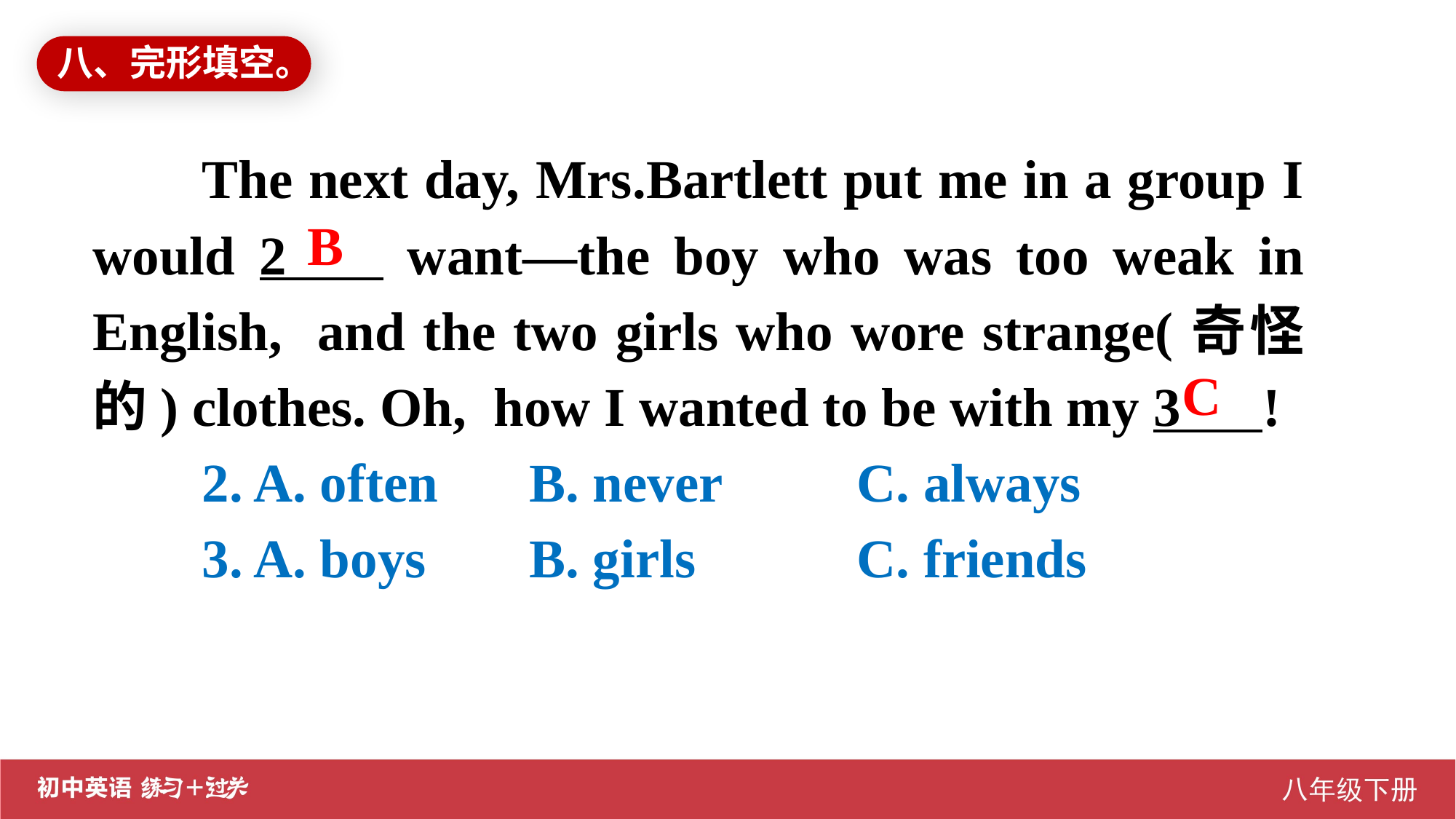

八、完形填空。

The next day, Mrs.Bartlett put me in a group I would 2     want—the boy who was too weak in English,  and the two girls who wore strange(奇怪的) clothes. Oh,  how I wanted to be with my 3      !
2. A. often	B. never		C. always
3. A. boys	B. girls		C. friends

B
C